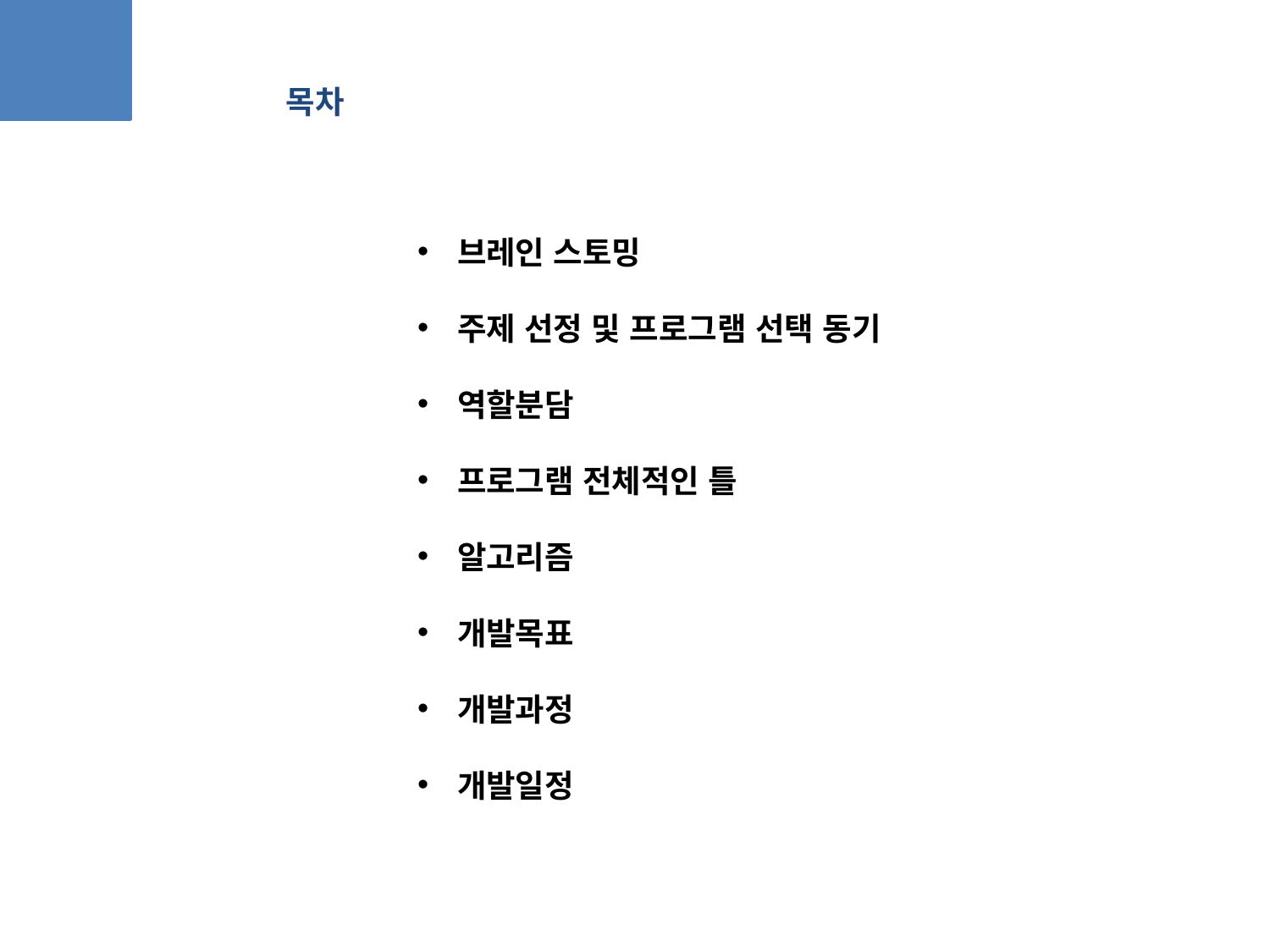

목차
브레인 스토밍

주제 선정 및 프로그램 선택 동기

역할분담

프로그램 전체적인 틀

알고리즘

개발목표

개발과정

개발일정